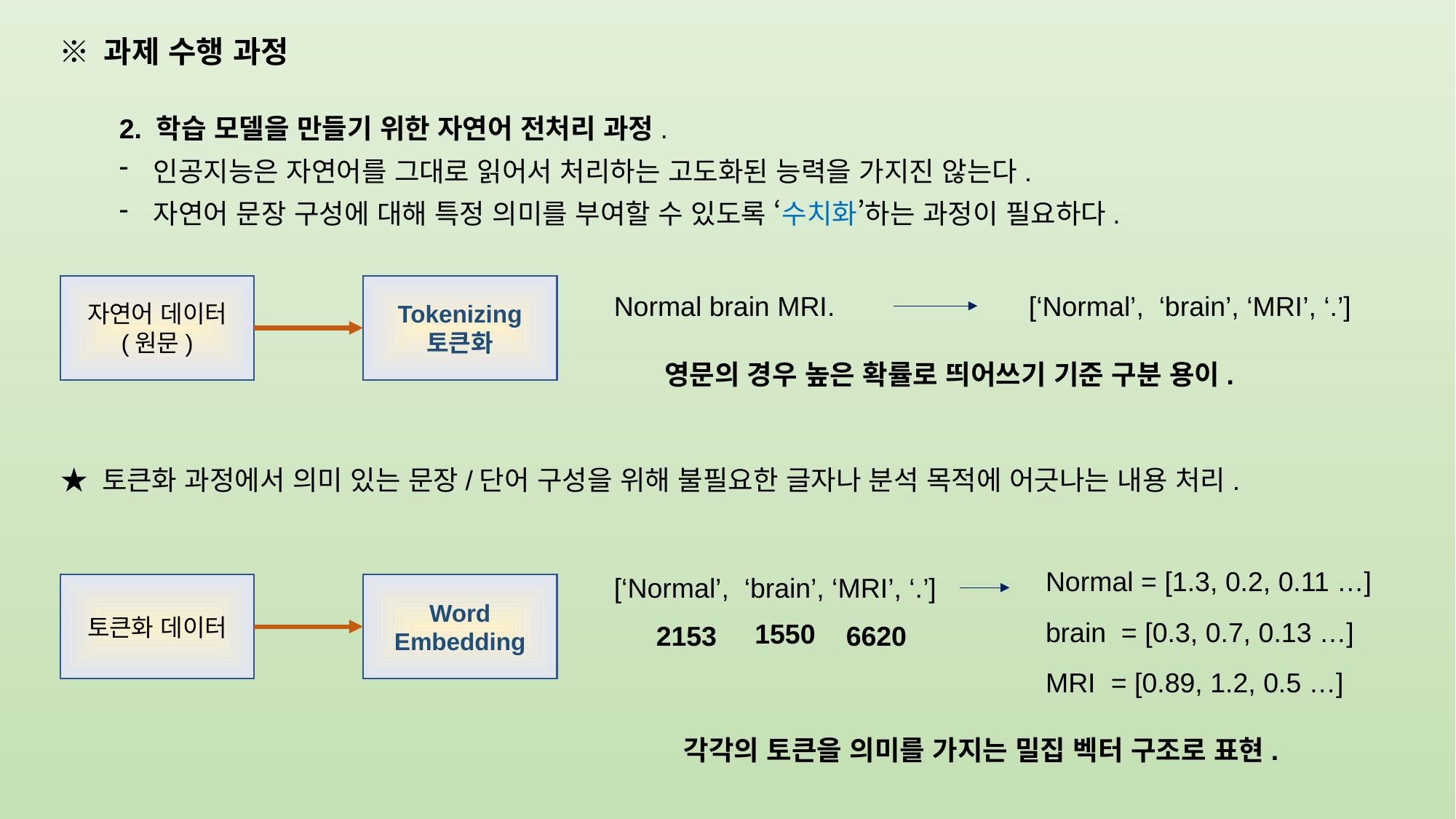

※ 과제 수행 과정
2. 학습 모델을 만들기 위한 자연어 전처리 과정.
인공지능은 자연어를 그대로 읽어서 처리하는 고도화된 능력을 가지진 않는다.
자연어 문장 구성에 대해 특정 의미를 부여할 수 있도록 ‘수치화’하는 과정이 필요하다.
자연어 데이터
(원문)
Tokenizing
토큰화
Normal brain MRI.
[‘Normal’,  ‘brain’, ‘MRI’, ‘.’]
영문의 경우 높은 확률로 띄어쓰기 기준 구분 용이.
★ 토큰화 과정에서 의미 있는 문장/단어 구성을 위해 불필요한 글자나 분석 목적에 어긋나는 내용 처리.
Normal = [1.3, 0.2, 0.11 …]
[‘Normal’,  ‘brain’, ‘MRI’, ‘.’]
토큰화 데이터
Word Embedding
brain  = [0.3, 0.7, 0.13 …]
1550
2153
6620
MRI  = [0.89, 1.2, 0.5 …]
각각의 토큰을 의미를 가지는 밀집 벡터 구조로 표현.